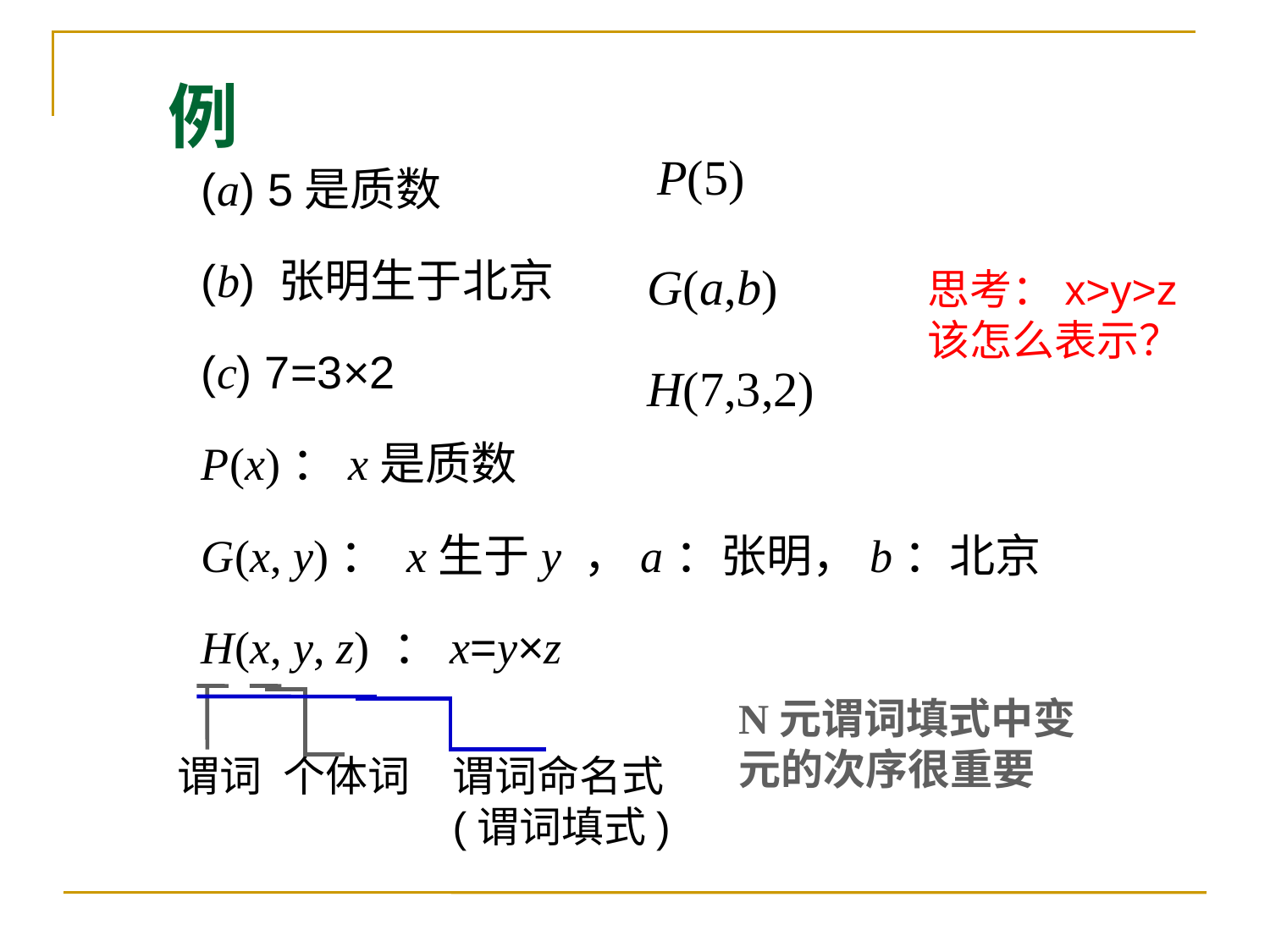

# 例
(a) 5是质数
(b) 张明生于北京
(c) 7=3×2
P(x)：x是质数
G(x, y)： x生于y ，a：张明，b：北京
H(x, y, z) ：x=y×z
P(5)
G(a,b)
思考：x>y>z该怎么表示？
H(7,3,2)

谓词

个体词
N元谓词填式中变元的次序很重要

谓词命名式(谓词填式)